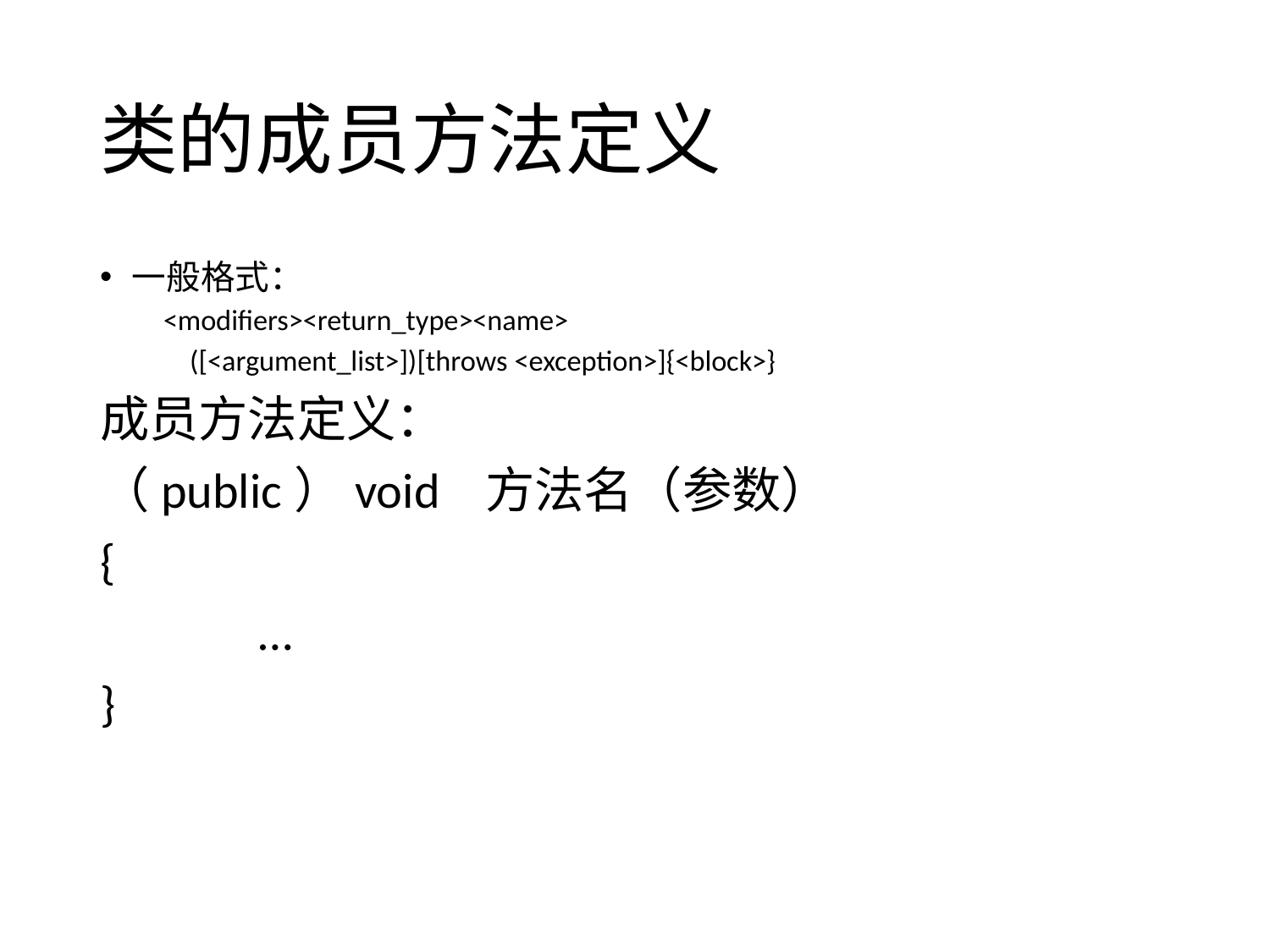

# 类的成员方法定义
一般格式：
<modifiers><return_type><name>
    ([<argument_list>])[throws <exception>]{<block>}
成员方法定义：
（public）void   方法名（参数）
{
 		…
}